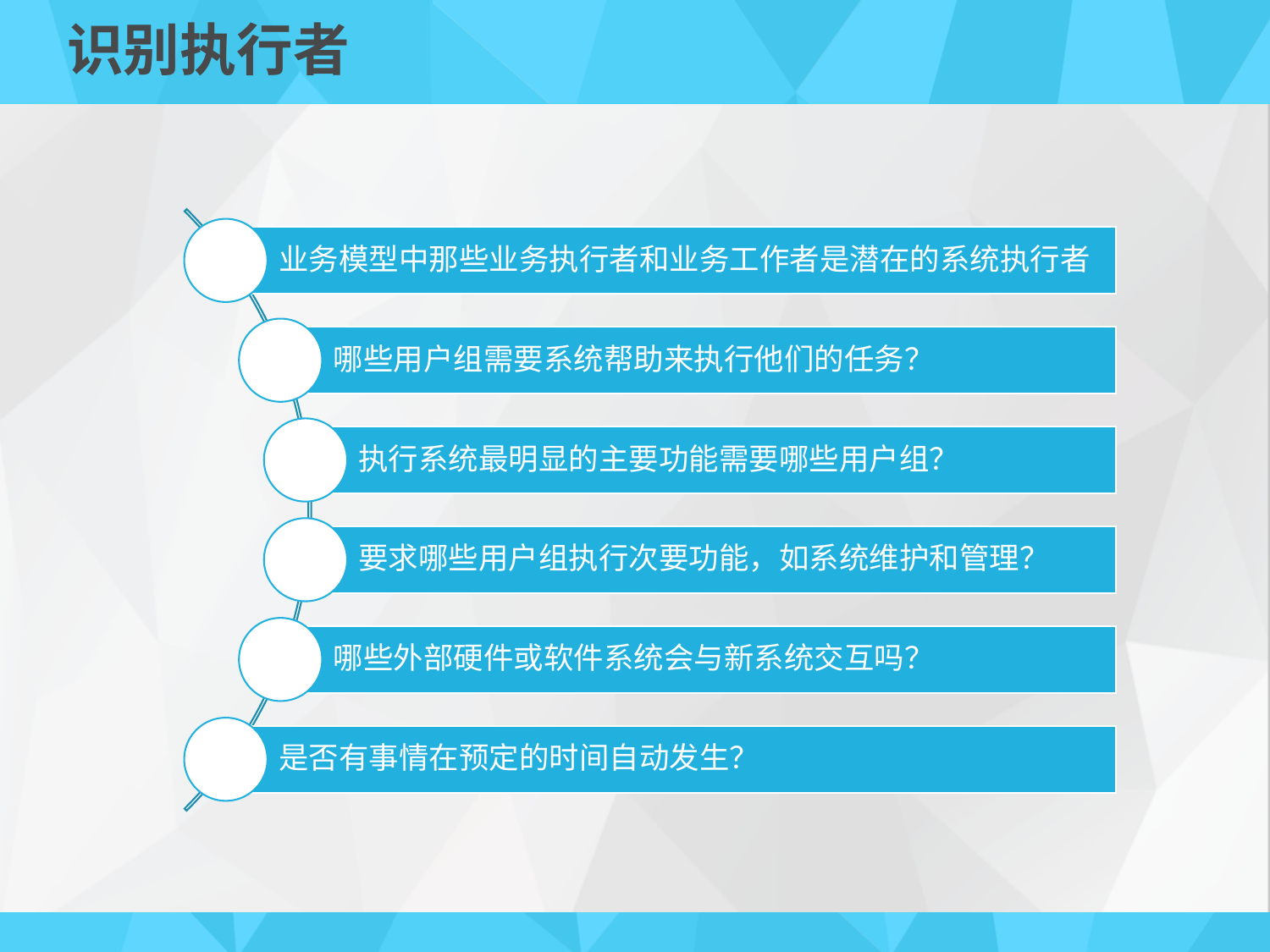

# 识别执行者
业务模型中那些业务执行者和业务工作者是潜在的系统执行者
哪些用户组需要系统帮助来执行他们的任务？
执行系统最明显的主要功能需要哪些用户组？
要求哪些用户组执行次要功能，如系统维护和管理？
哪些外部硬件或软件系统会与新系统交互吗？
是否有事情在预定的时间自动发生？